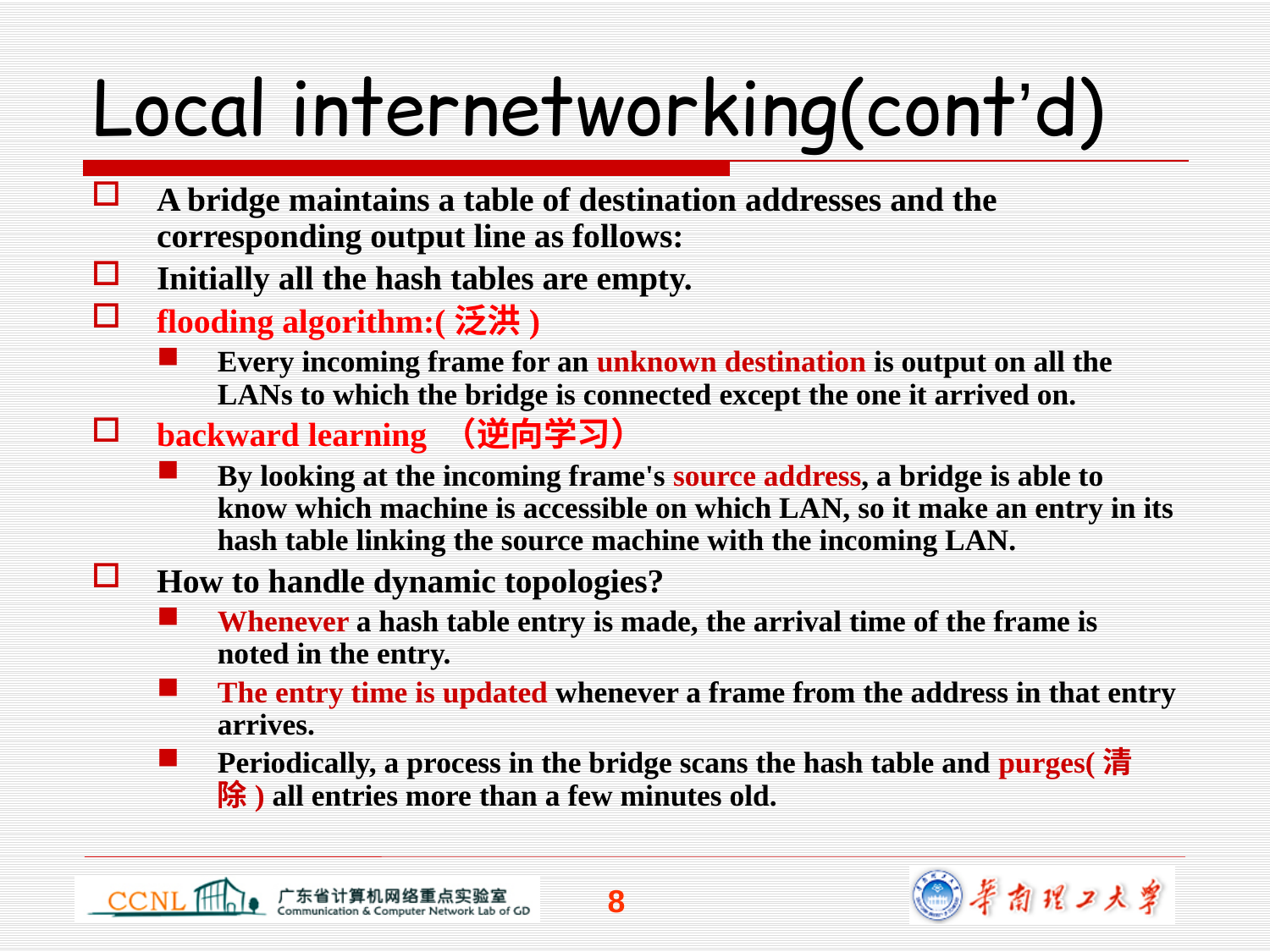

# Local internetworking(cont’d)
A bridge maintains a table of destination addresses and the corresponding output line as follows:
Initially all the hash tables are empty.
flooding algorithm:(泛洪)
Every incoming frame for an unknown destination is output on all the LANs to which the bridge is connected except the one it arrived on.
backward learning （逆向学习）
By looking at the incoming frame's source address, a bridge is able to know which machine is accessible on which LAN, so it make an entry in its hash table linking the source machine with the incoming LAN.
How to handle dynamic topologies?
Whenever a hash table entry is made, the arrival time of the frame is noted in the entry.
The entry time is updated whenever a frame from the address in that entry arrives.
Periodically, a process in the bridge scans the hash table and purges(清除) all entries more than a few minutes old.